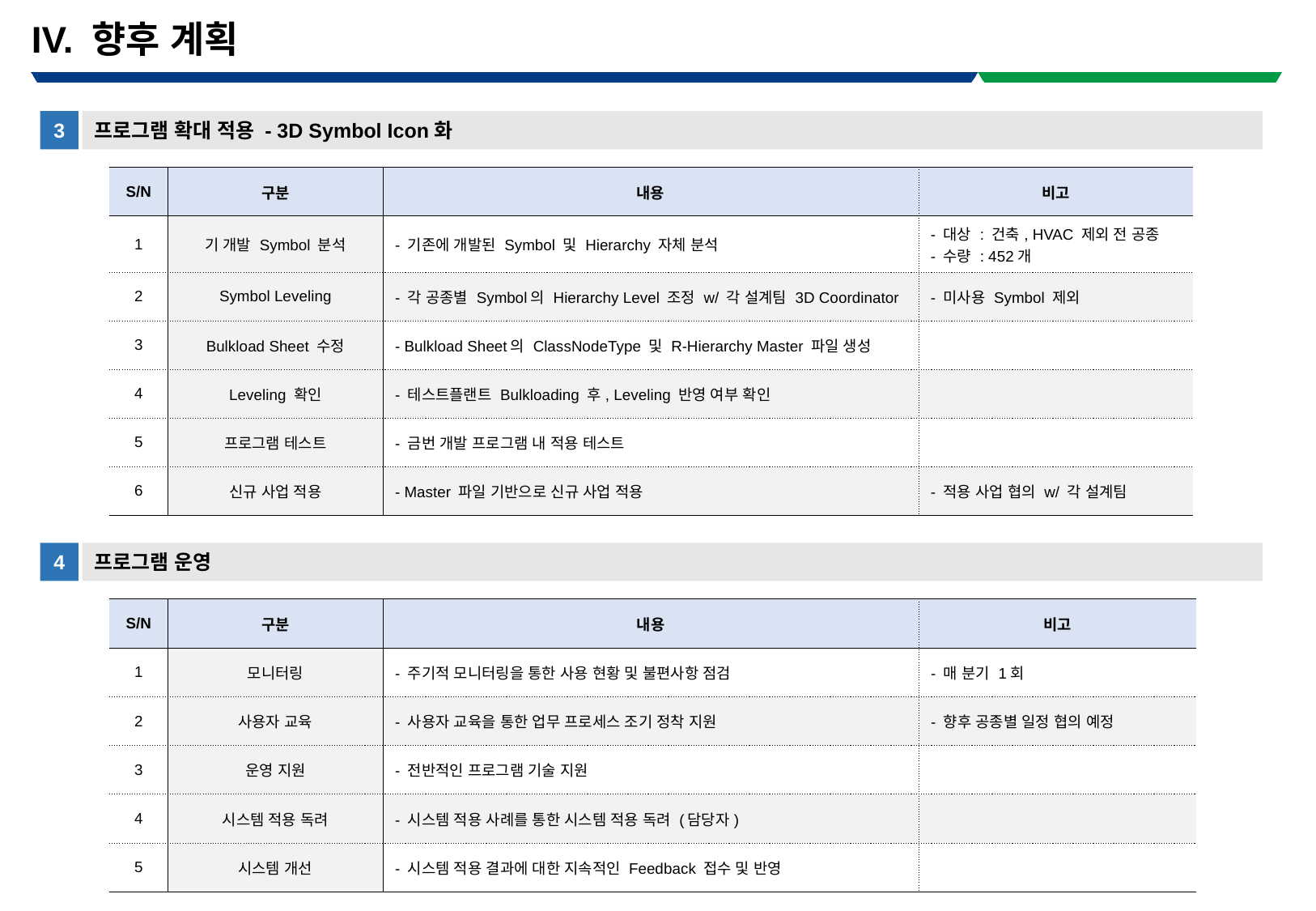

# IV. 향후 계획
3
프로그램 확대 적용 - 3D Symbol Icon화
| S/N | 구분 | 내용 | 비고 |
| --- | --- | --- | --- |
| 1 | 기 개발 Symbol 분석 | - 기존에 개발된 Symbol 및 Hierarchy 자체 분석 | - 대상 : 건축, HVAC 제외 전 공종 - 수량 : 452개 |
| 2 | Symbol Leveling | - 각 공종별 Symbol의 Hierarchy Level 조정 w/ 각 설계팀 3D Coordinator | - 미사용 Symbol 제외 |
| 3 | Bulkload Sheet 수정 | - Bulkload Sheet의 ClassNodeType 및 R-Hierarchy Master 파일 생성 |  |
| 4 | Leveling 확인 | - 테스트플랜트 Bulkloading 후, Leveling 반영 여부 확인 |  |
| 5 | 프로그램 테스트 | - 금번 개발 프로그램 내 적용 테스트 |  |
| 6 | 신규 사업 적용 | - Master 파일 기반으로 신규 사업 적용 | - 적용 사업 협의 w/ 각 설계팀 |
4
프로그램 운영
| S/N | 구분 | 내용 | 비고 |
| --- | --- | --- | --- |
| 1 | 모니터링 | - 주기적 모니터링을 통한 사용 현황 및 불편사항 점검 | - 매 분기 1회 |
| 2 | 사용자 교육 | - 사용자 교육을 통한 업무 프로세스 조기 정착 지원 | - 향후 공종별 일정 협의 예정 |
| 3 | 운영 지원 | - 전반적인 프로그램 기술 지원 |  |
| 4 | 시스템 적용 독려 | - 시스템 적용 사례를 통한 시스템 적용 독려 (담당자) |  |
| 5 | 시스템 개선 | - 시스템 적용 결과에 대한 지속적인 Feedback 접수 및 반영 |  |